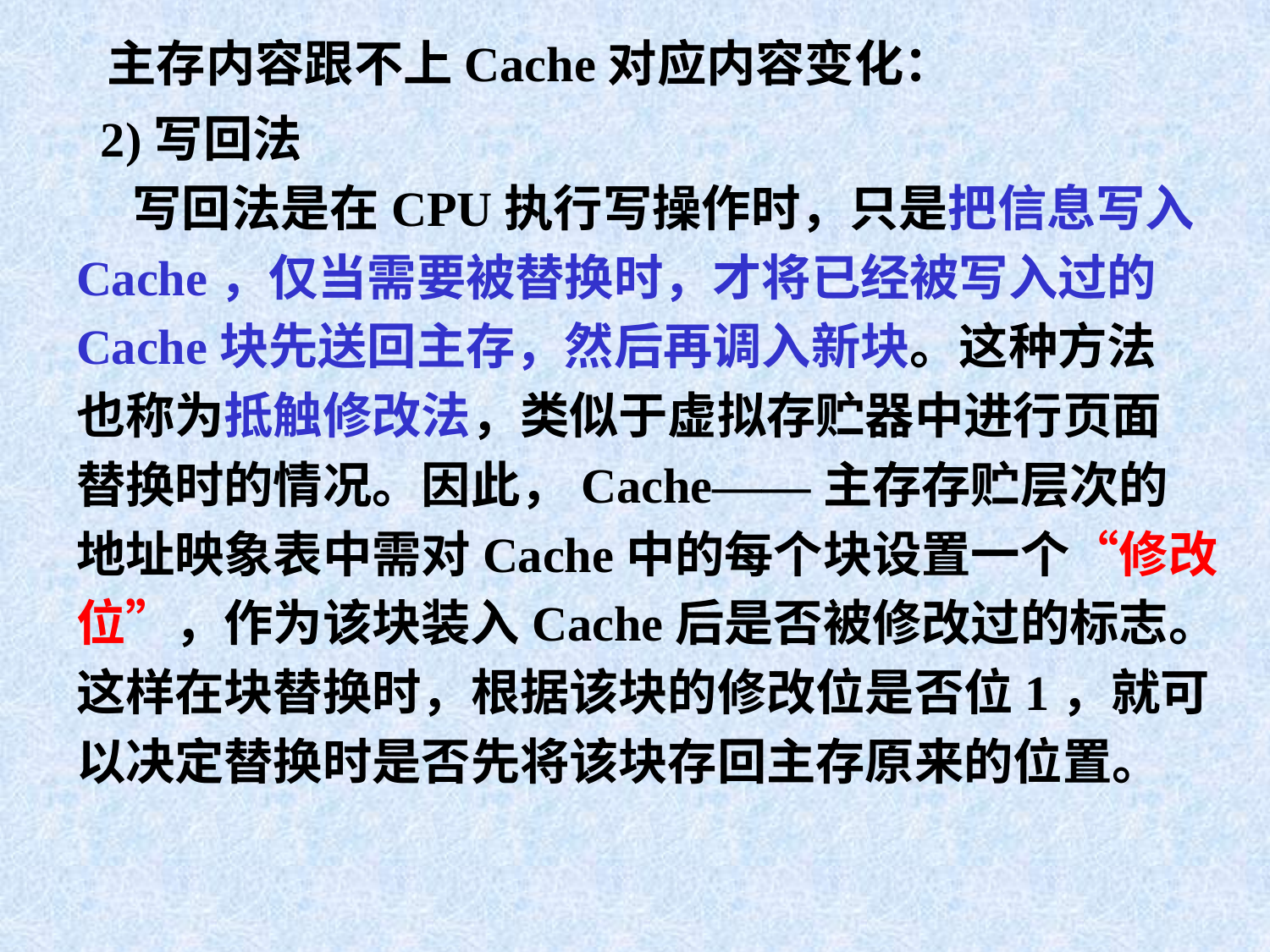

主存内容跟不上Cache对应内容变化：
  2)写回法
    写回法是在CPU执行写操作时，只是把信息写入
Cache，仅当需要被替换时，才将已经被写入过的
Cache块先送回主存，然后再调入新块。这种方法
也称为抵触修改法，类似于虚拟存贮器中进行页面
替换时的情况。因此，Cache——主存存贮层次的
地址映象表中需对Cache中的每个块设置一个“修改
位”，作为该块装入Cache后是否被修改过的标志。
这样在块替换时，根据该块的修改位是否位1，就可
以决定替换时是否先将该块存回主存原来的位置。